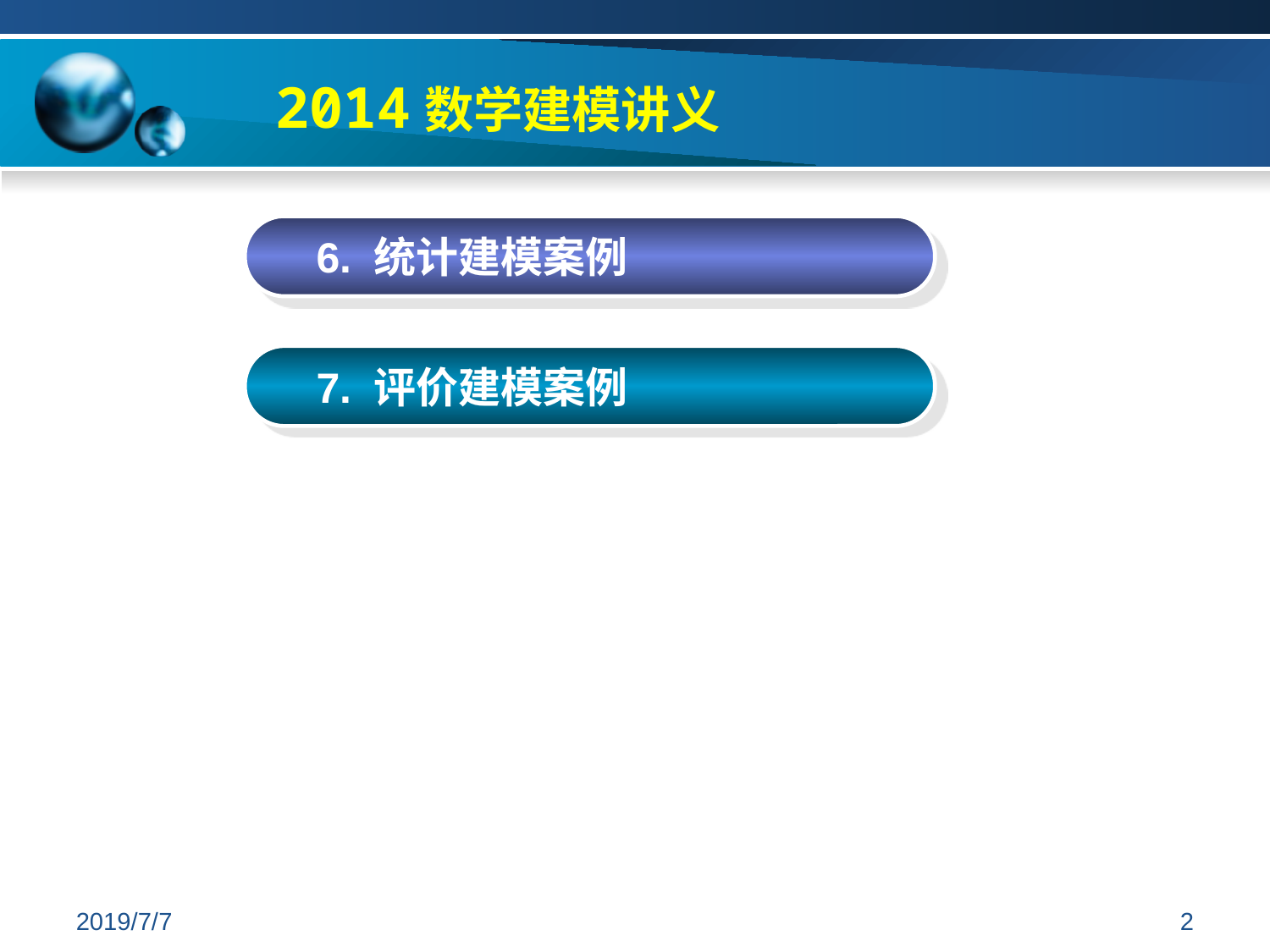

2014数学建模讲义
    6. 统计建模案例
    7. 评价建模案例
2019/7/7
2